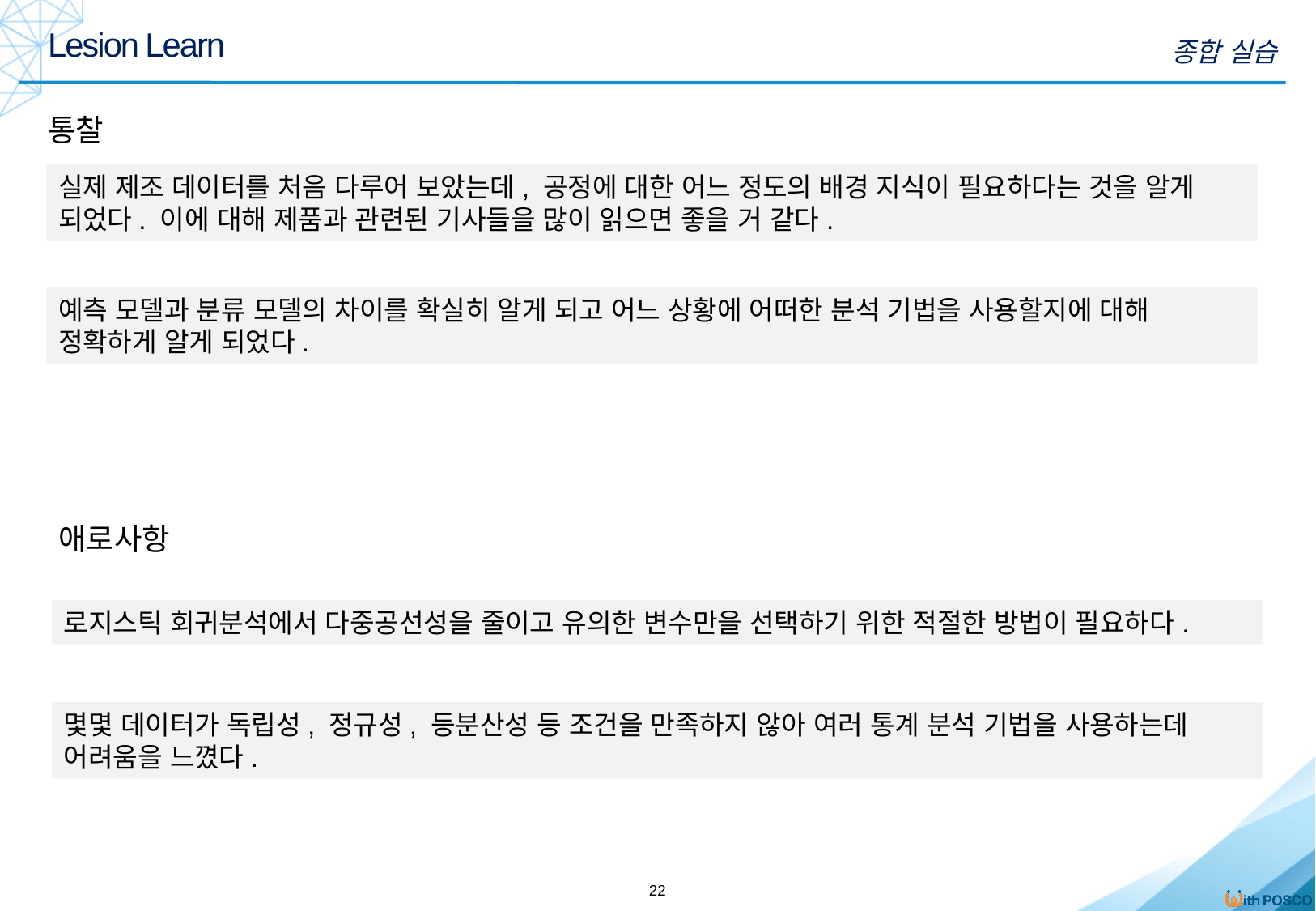

Lesion Learn
종합 실습
통찰
실제 제조 데이터를 처음 다루어 보았는데, 공정에 대한 어느 정도의 배경 지식이 필요하다는 것을 알게 되었다. 이에 대해 제품과 관련된 기사들을 많이 읽으면 좋을 거 같다.
예측 모델과 분류 모델의 차이를 확실히 알게 되고 어느 상황에 어떠한 분석 기법을 사용할지에 대해
정확하게 알게 되었다.
애로사항
로지스틱 회귀분석에서 다중공선성을 줄이고 유의한 변수만을 선택하기 위한 적절한 방법이 필요하다.
몇몇 데이터가 독립성, 정규성, 등분산성 등 조건을 만족하지 않아 여러 통계 분석 기법을 사용하는데
어려움을 느꼈다.